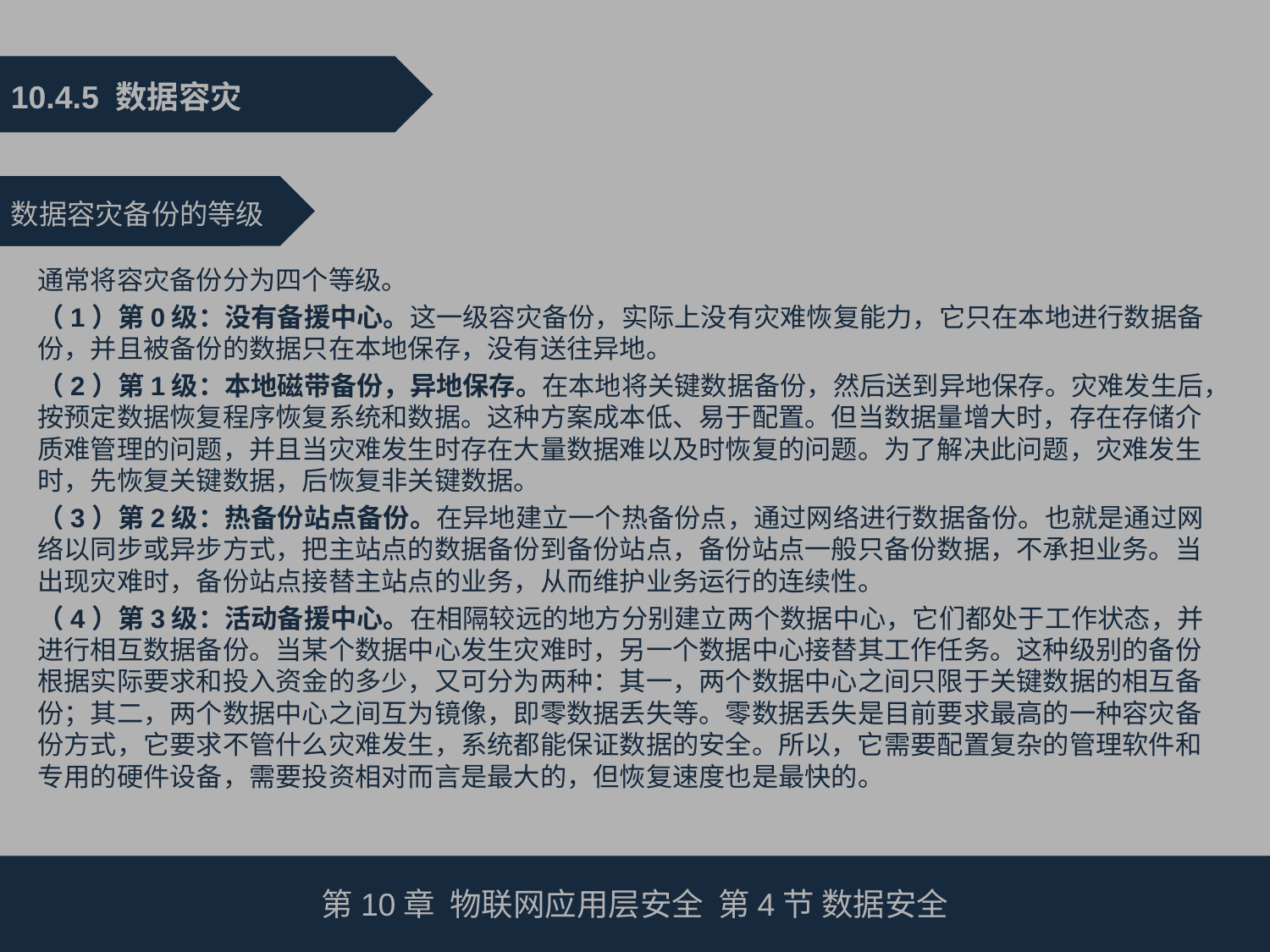

10.4.5 数据容灾

数据容灾备份的等级
通常将容灾备份分为四个等级。
（1）第0级：没有备援中心。这一级容灾备份，实际上没有灾难恢复能力，它只在本地进行数据备份，并且被备份的数据只在本地保存，没有送往异地。
（2）第1级：本地磁带备份，异地保存。在本地将关键数据备份，然后送到异地保存。灾难发生后，按预定数据恢复程序恢复系统和数据。这种方案成本低、易于配置。但当数据量增大时，存在存储介质难管理的问题，并且当灾难发生时存在大量数据难以及时恢复的问题。为了解决此问题，灾难发生时，先恢复关键数据，后恢复非关键数据。
（3）第2级：热备份站点备份。在异地建立一个热备份点，通过网络进行数据备份。也就是通过网络以同步或异步方式，把主站点的数据备份到备份站点，备份站点一般只备份数据，不承担业务。当出现灾难时，备份站点接替主站点的业务，从而维护业务运行的连续性。
（4）第3级：活动备援中心。在相隔较远的地方分别建立两个数据中心，它们都处于工作状态，并进行相互数据备份。当某个数据中心发生灾难时，另一个数据中心接替其工作任务。这种级别的备份根据实际要求和投入资金的多少，又可分为两种：其一，两个数据中心之间只限于关键数据的相互备份；其二，两个数据中心之间互为镜像，即零数据丢失等。零数据丢失是目前要求最高的一种容灾备份方式，它要求不管什么灾难发生，系统都能保证数据的安全。所以，它需要配置复杂的管理软件和专用的硬件设备，需要投资相对而言是最大的，但恢复速度也是最快的。